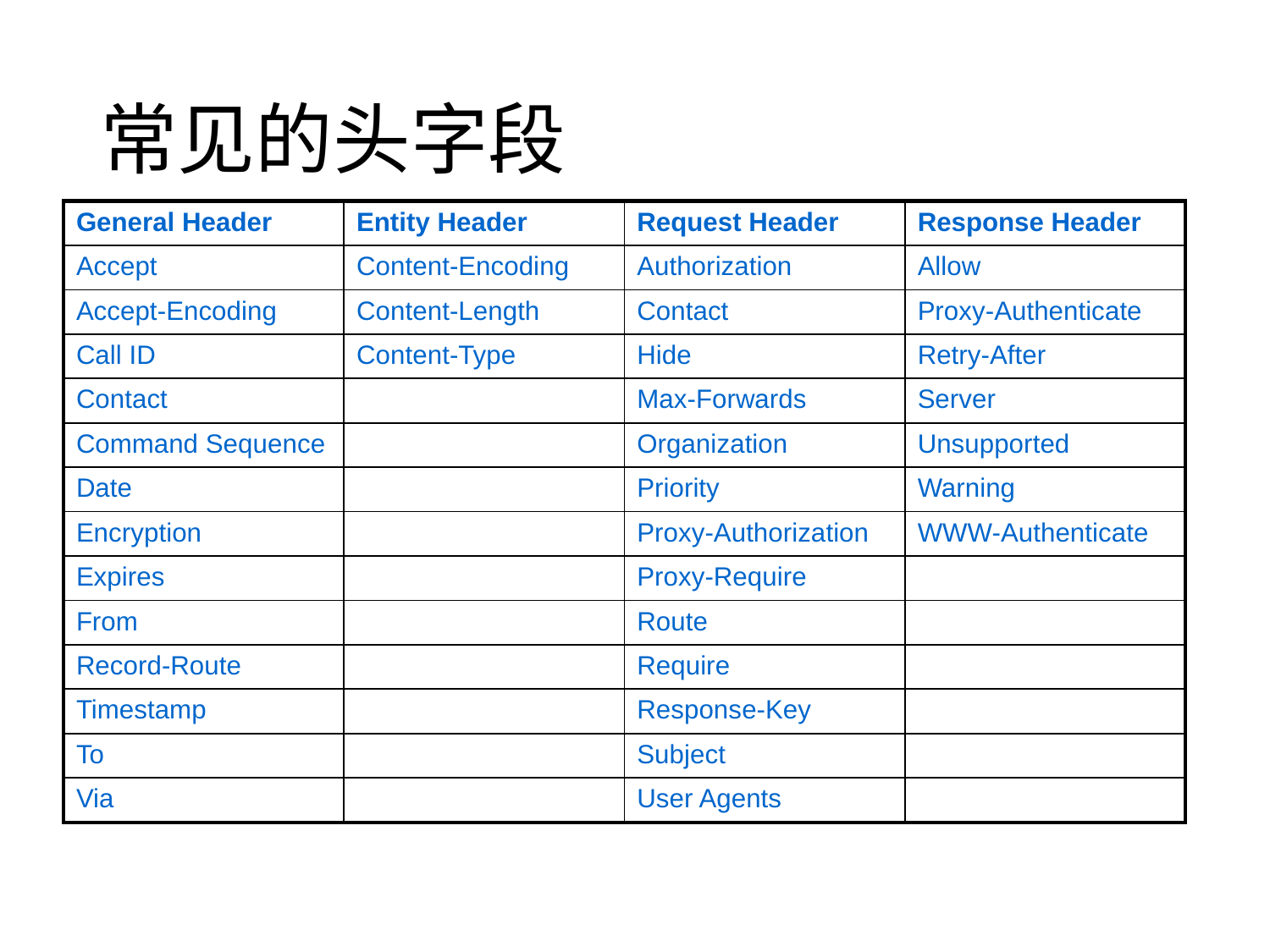

# 常见的头字段
| General Header | Entity Header | Request Header | Response Header |
| --- | --- | --- | --- |
| Accept | Content-Encoding | Authorization | Allow |
| Accept-Encoding | Content-Length | Contact | Proxy-Authenticate |
| Call ID | Content-Type | Hide | Retry-After |
| Contact |  | Max-Forwards | Server |
| Command Sequence |  | Organization | Unsupported |
| Date |  | Priority | Warning |
| Encryption |  | Proxy-Authorization | WWW-Authenticate |
| Expires |  | Proxy-Require |  |
| From |  | Route |  |
| Record-Route |  | Require |  |
| Timestamp |  | Response-Key |  |
| To |  | Subject |  |
| Via |  | User Agents |  |